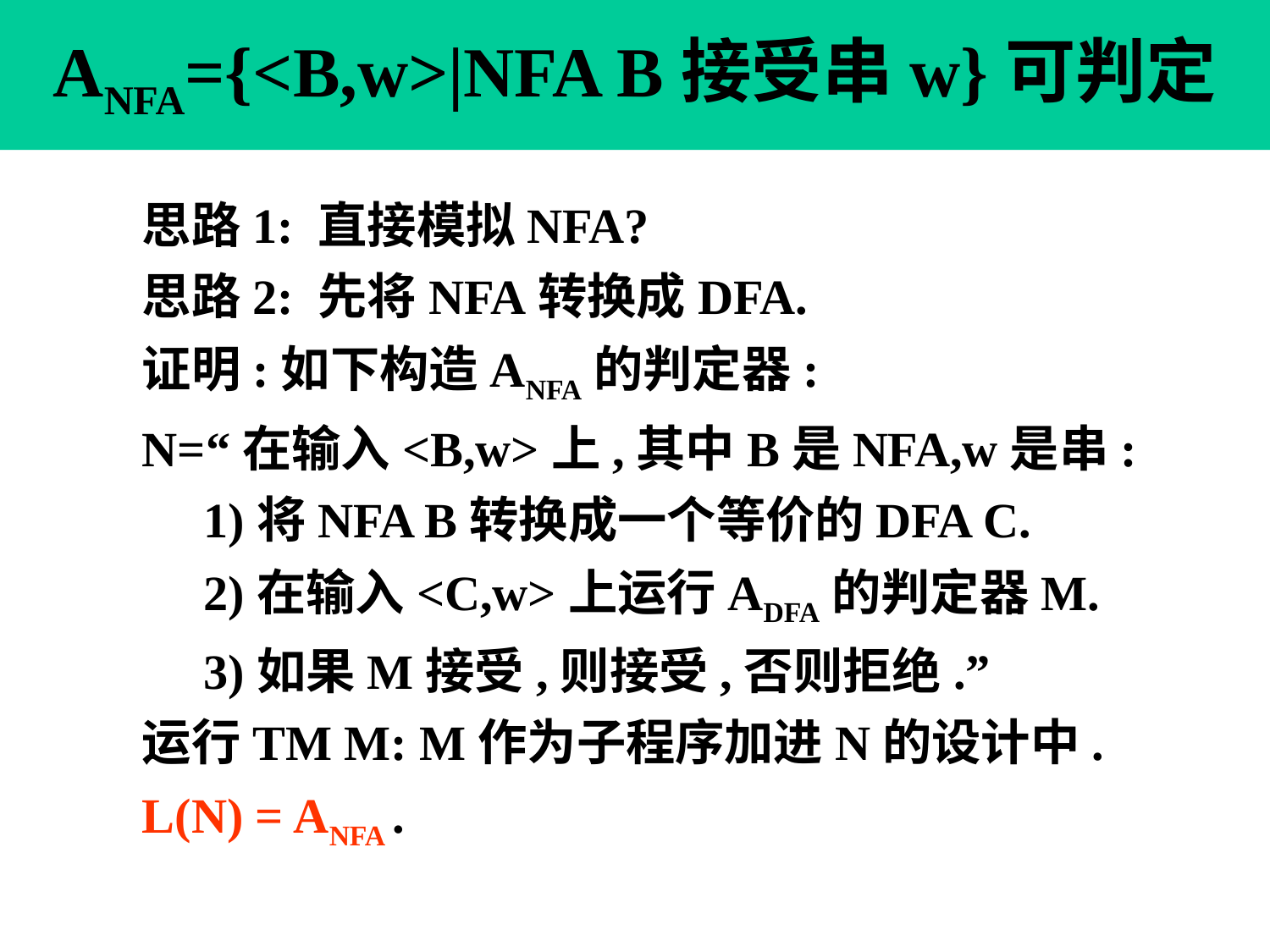

# ANFA={<B,w>|NFA B接受串w}可判定
思路1: 直接模拟NFA?
思路2: 先将NFA转换成DFA.
证明:如下构造ANFA的判定器:
N=“在输入<B,w>上,其中B是NFA,w是串:
     1)将NFA B转换成一个等价的DFA C.
     2)在输入<C,w>上运行ADFA的判定器M.
     3)如果M接受,则接受,否则拒绝.”
运行TM M: M作为子程序加进N的设计中.
L(N) = ANFA .